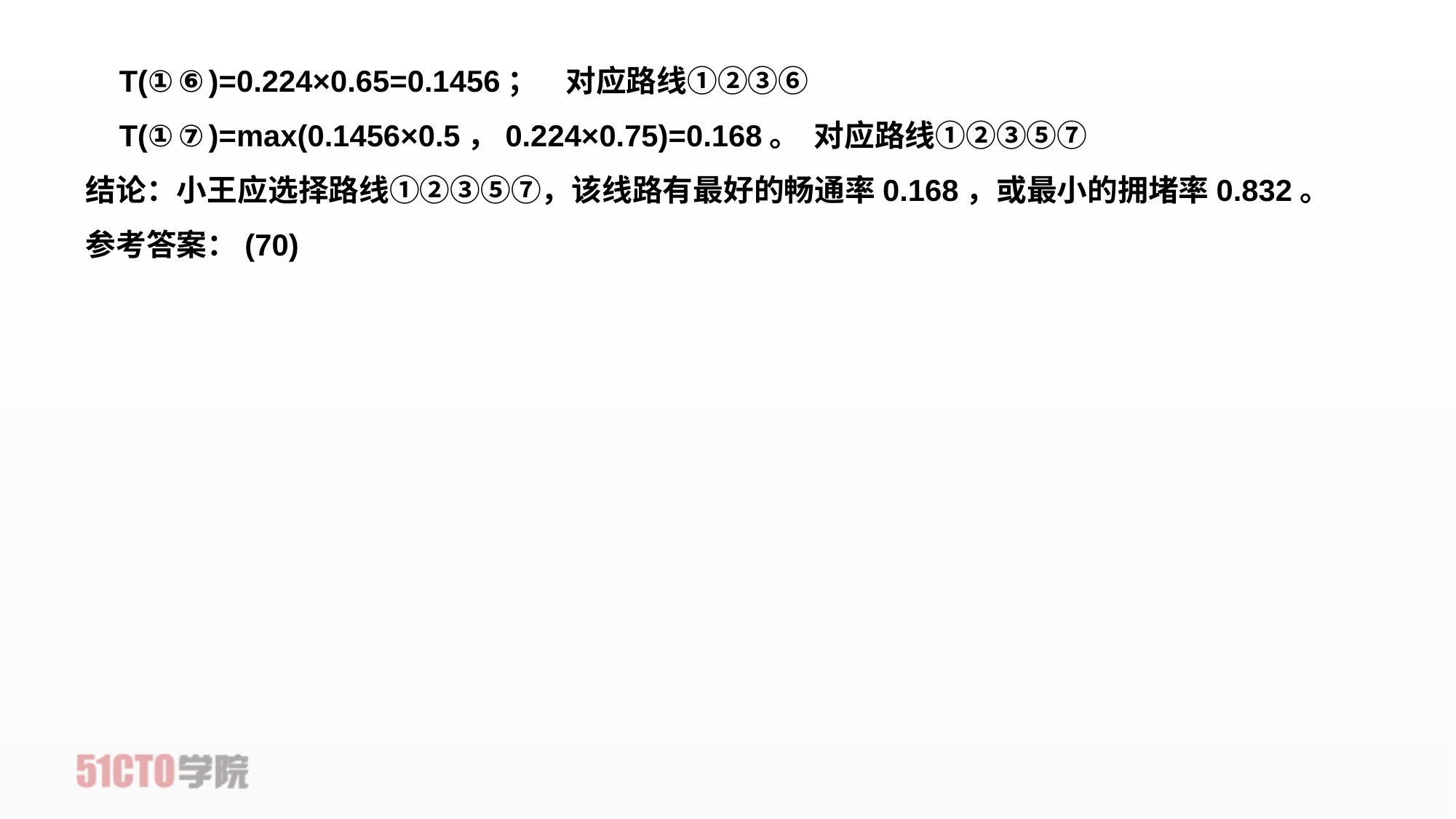

T(①⑥)=0.224×0.65=0.1456；    对应路线①②③⑥
    T(①⑦)=max(0.1456×0.5，0.224×0.75)=0.168。  对应路线①②③⑤⑦
结论：小王应选择路线①②③⑤⑦，该线路有最好的畅通率0.168，或最小的拥堵率0.832。
参考答案：(70)